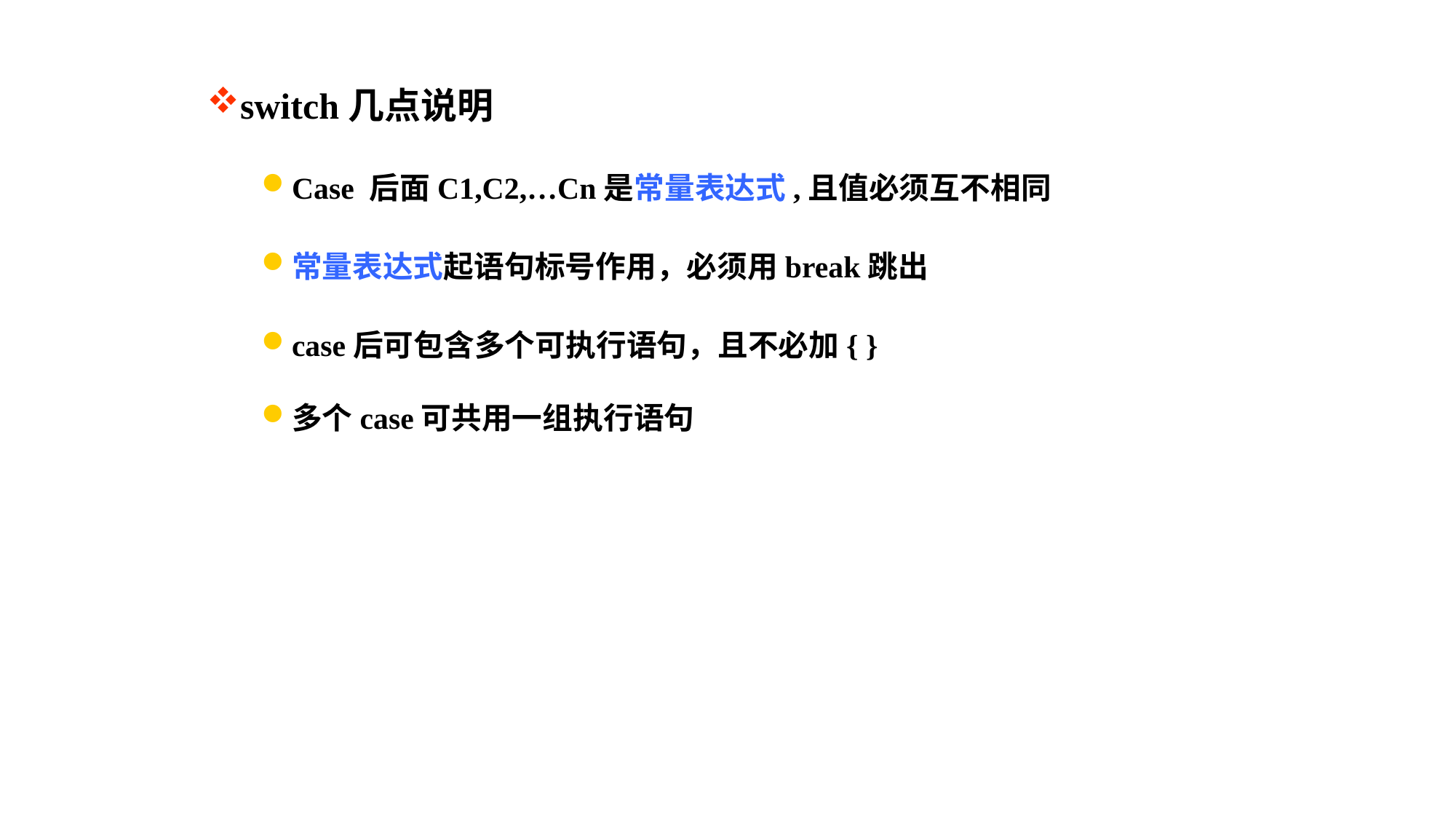

switch几点说明
Case 后面C1,C2,…Cn是常量表达式,且值必须互不相同
常量表达式起语句标号作用，必须用break跳出
case后可包含多个可执行语句，且不必加{ }
多个case可共用一组执行语句